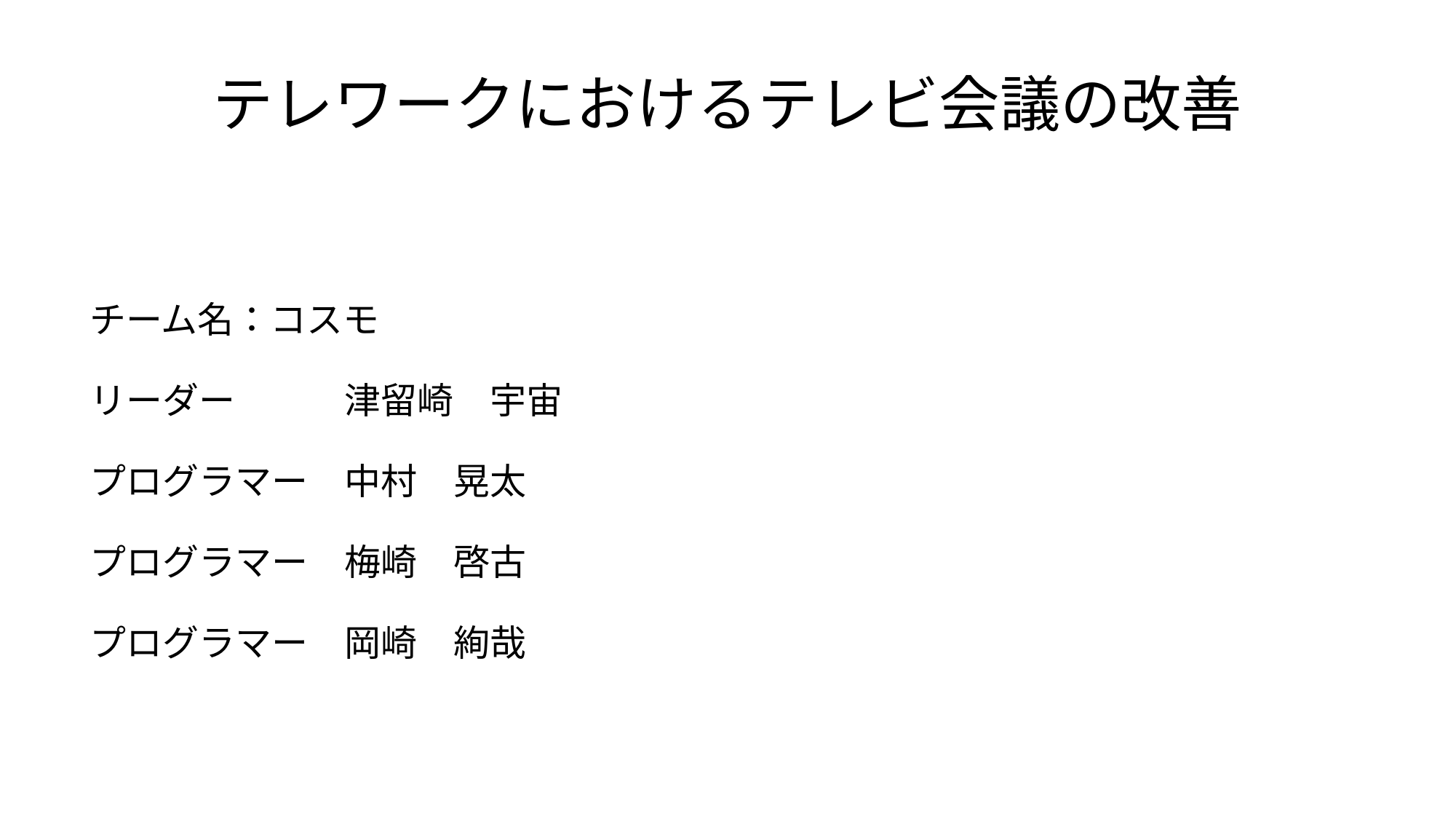

# テレワークにおけるテレビ会議の改善
チーム名：コスモ
リーダー　　　津留崎　宇宙
プログラマー　中村　晃太
プログラマー　梅崎　啓古
プログラマー　岡崎　絢哉